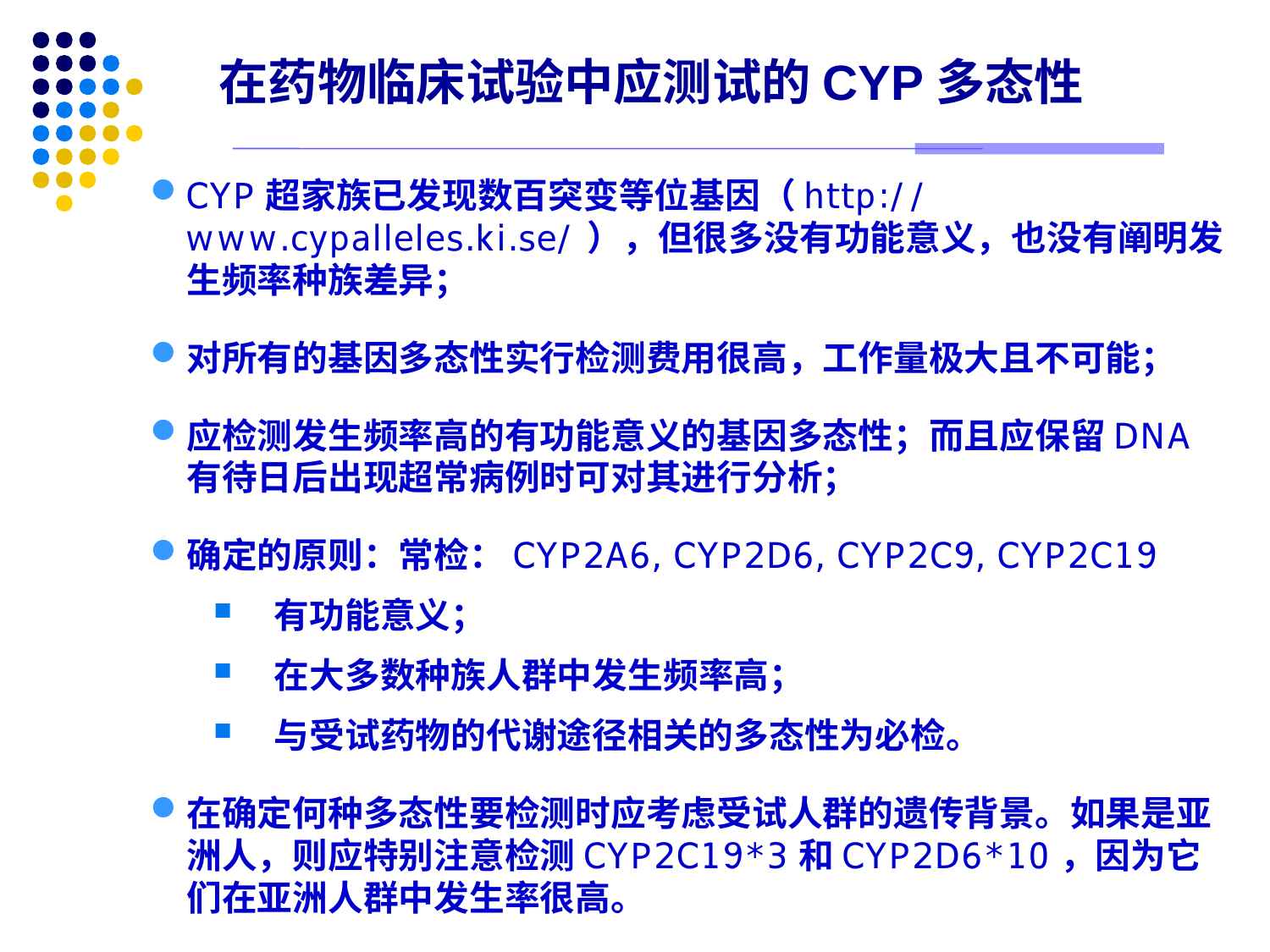

在药物临床试验中应测试的CYP多态性
CYP超家族已发现数百突变等位基因（http://www.cypalleles.ki.se/），但很多没有功能意义，也没有阐明发生频率种族差异；
对所有的基因多态性实行检测费用很高，工作量极大且不可能；
应检测发生频率高的有功能意义的基因多态性；而且应保留DNA有待日后出现超常病例时可对其进行分析；
确定的原则：常检：CYP2A6, CYP2D6, CYP2C9, CYP2C19
有功能意义；
在大多数种族人群中发生频率高；
与受试药物的代谢途径相关的多态性为必检。
在确定何种多态性要检测时应考虑受试人群的遗传背景。如果是亚洲人，则应特别注意检测CYP2C19*3和CYP2D6*10，因为它们在亚洲人群中发生率很高。